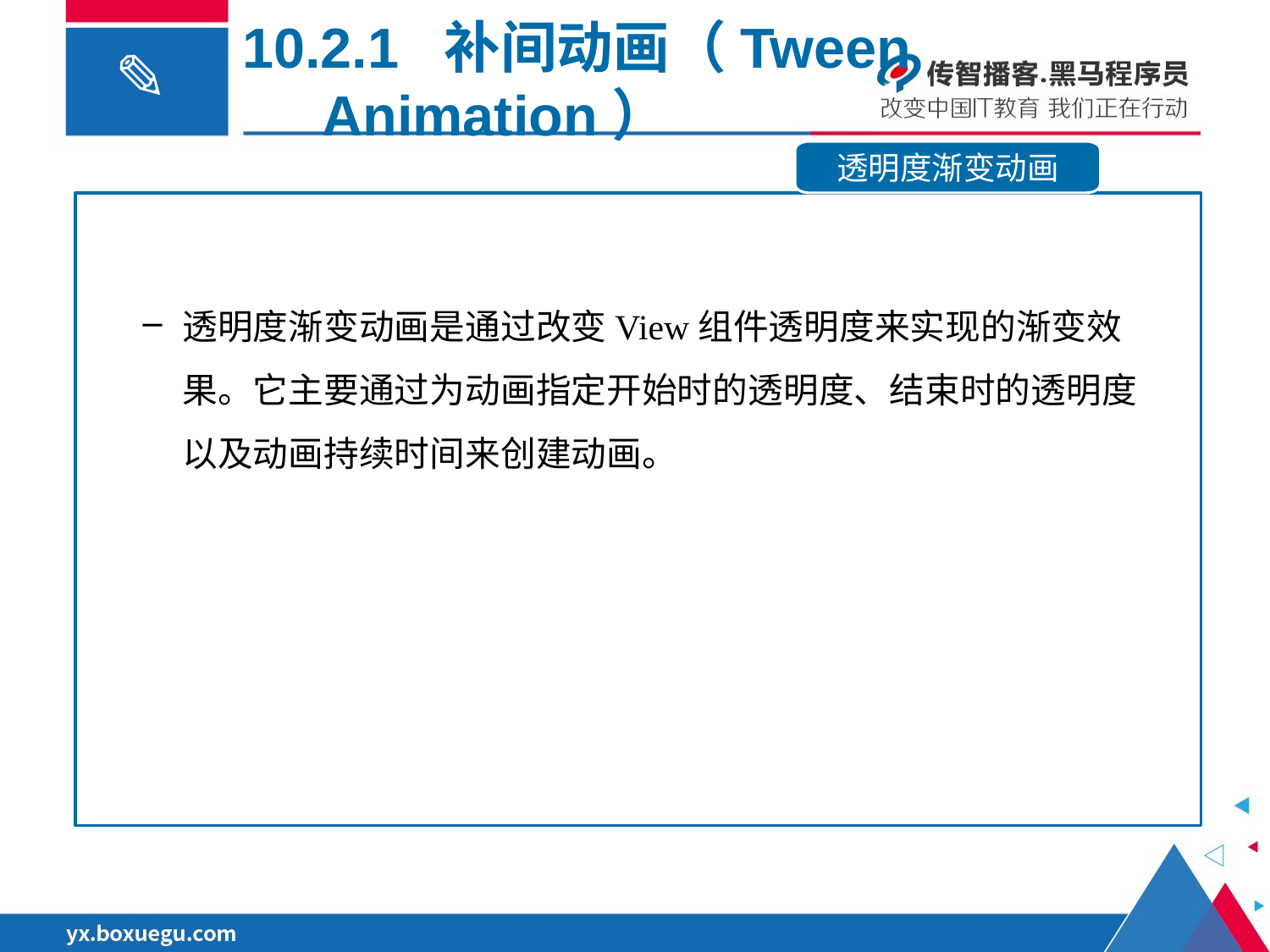

10.2.1  补间动画（Tween Animation）

透明度渐变动画

透明度渐变动画是通过改变View组件透明度来实现的渐变效果。它主要通过为动画指定开始时的透明度、结束时的透明度以及动画持续时间来创建动画。